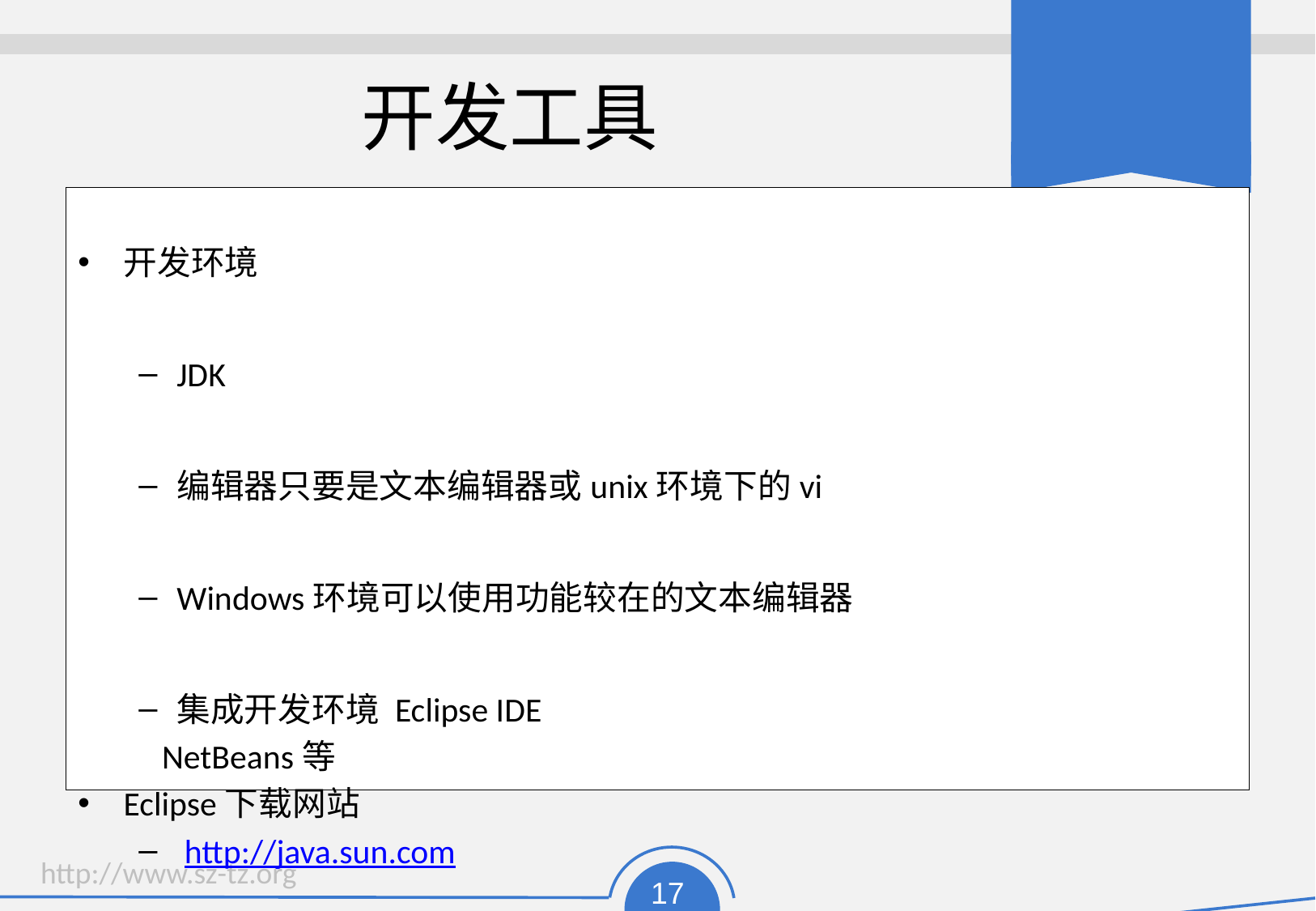

# 开发工具

开发环境

JDK

编辑器只要是文本编辑器或unix环境下的vi

Windows环境可以使用功能较在的文本编辑器

集成开发环境 Eclipse IDE
   NetBeans等
Eclipse下载网站
 http://java.sun.com